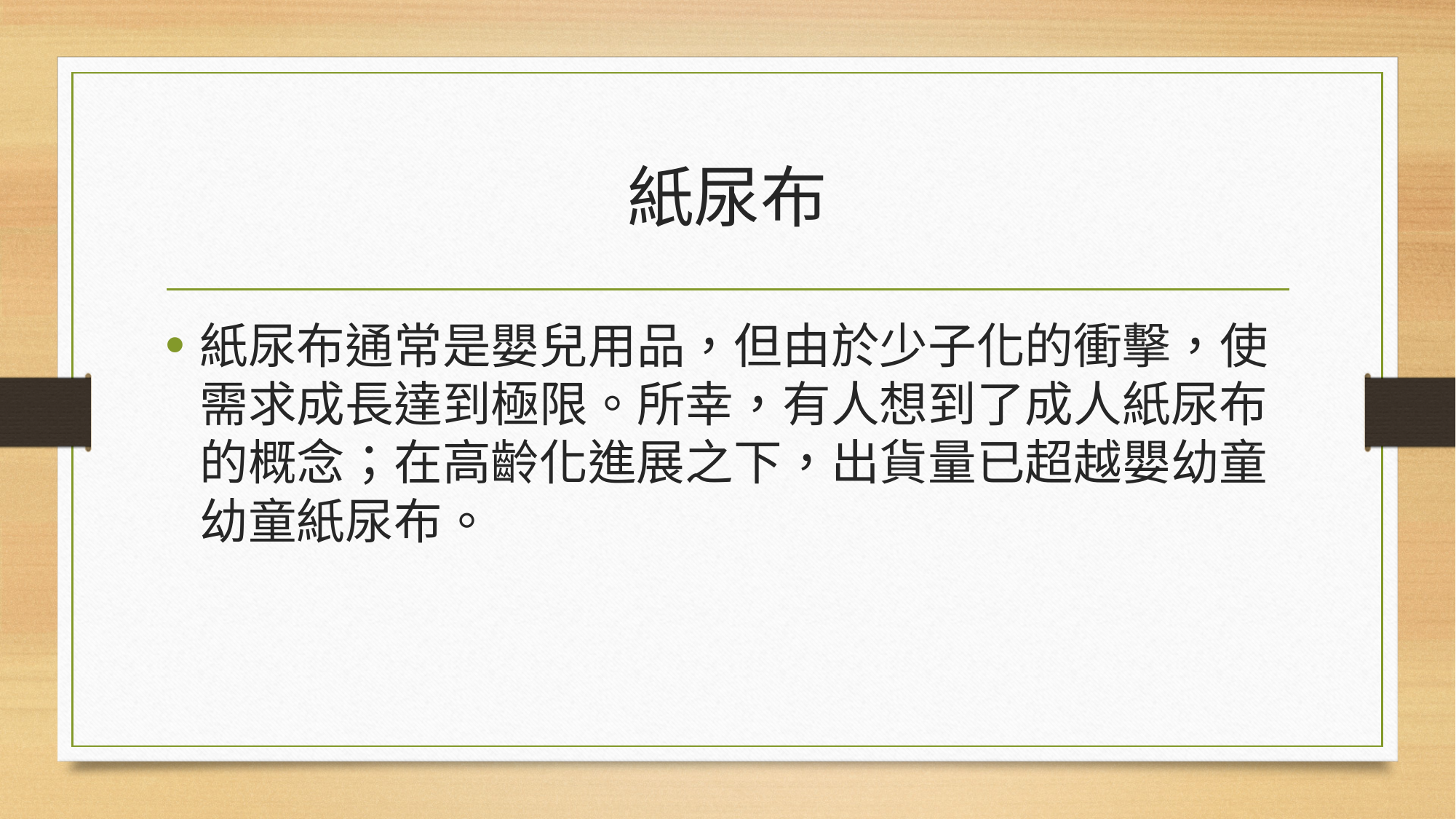

# 紙尿布
紙尿布通常是嬰兒用品，但由於少子化的衝擊，使需求成長達到極限。所幸，有人想到了成人紙尿布的概念；在高齡化進展之下，出貨量已超越嬰幼童幼童紙尿布。